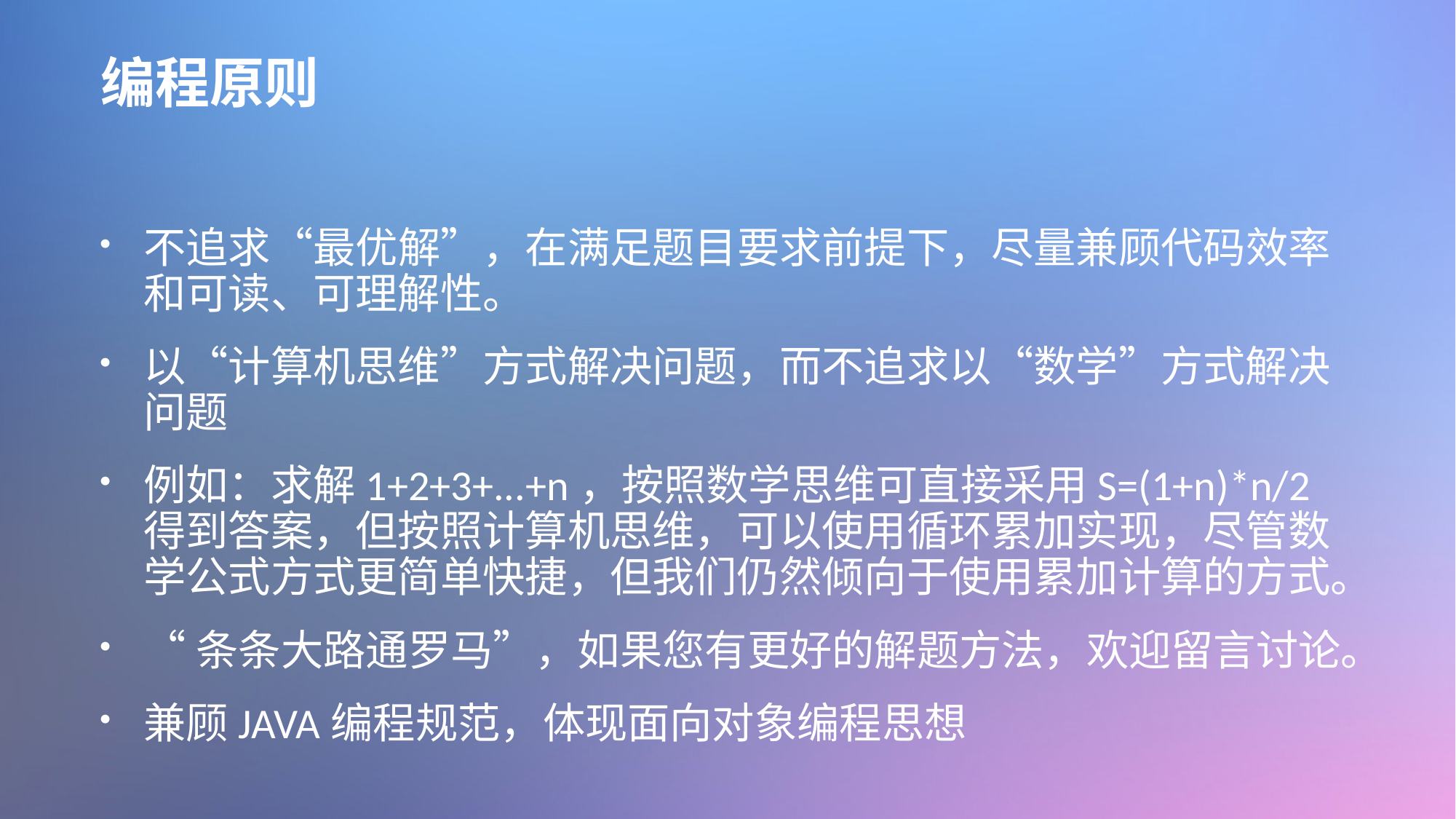

# 编程原则

不追求“最优解”，在满足题目要求前提下，尽量兼顾代码效率和可读、可理解性。
以“计算机思维”方式解决问题，而不追求以“数学”方式解决问题
例如：求解1+2+3+...+n，按照数学思维可直接采用S=(1+n)*n/2得到答案，但按照计算机思维，可以使用循环累加实现，尽管数学公式方式更简单快捷，但我们仍然倾向于使用累加计算的方式。
“条条大路通罗马”，如果您有更好的解题方法，欢迎留言讨论。
兼顾JAVA编程规范，体现面向对象编程思想